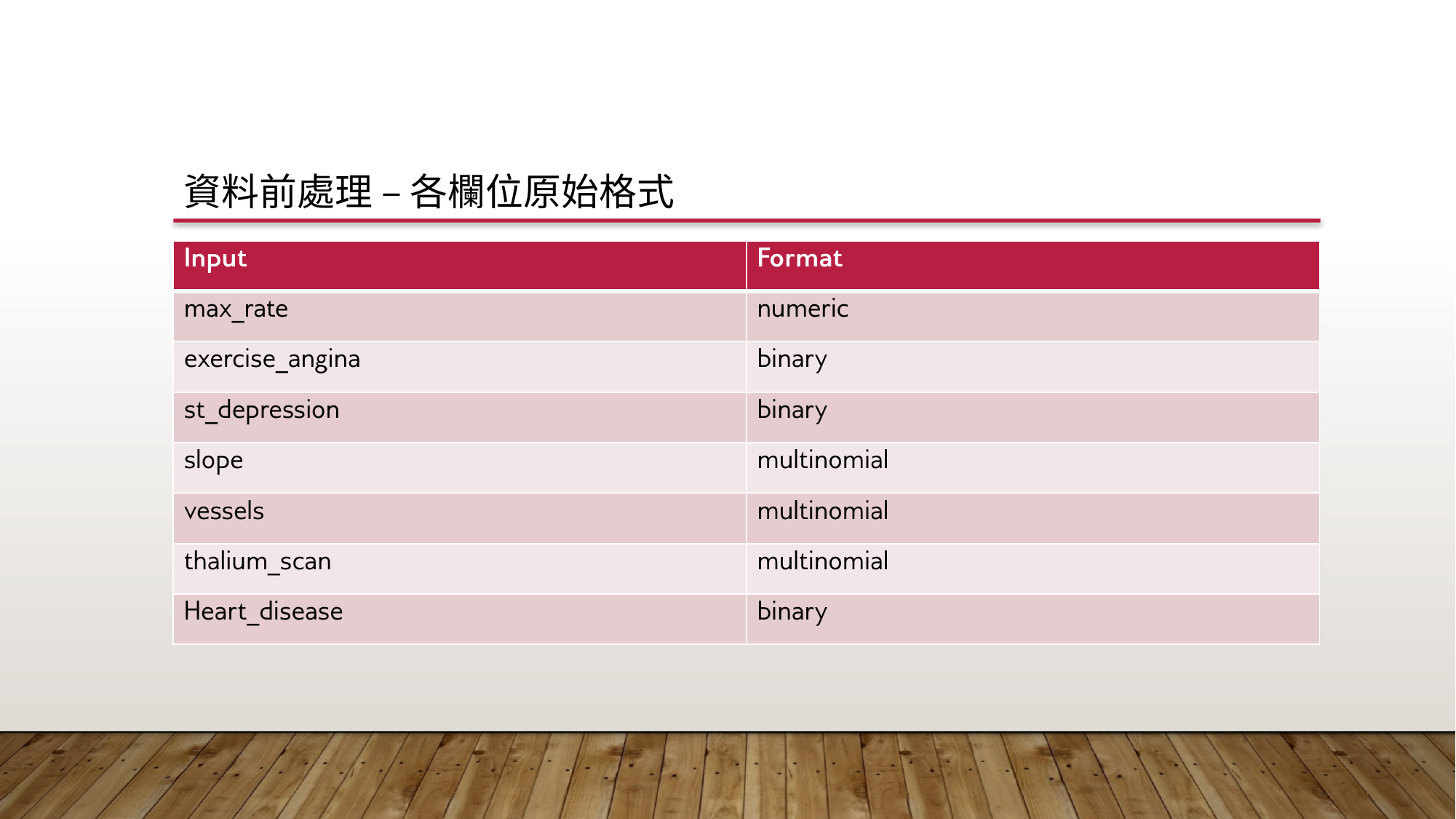

資料前處理 – 各欄位原始格式
| Input | Format |
| --- | --- |
| max\_rate | numeric |
| exercise\_angina | binary |
| st\_depression | binary |
| slope | multinomial |
| vessels | multinomial |
| thalium\_scan | multinomial |
| Heart\_disease | binary |